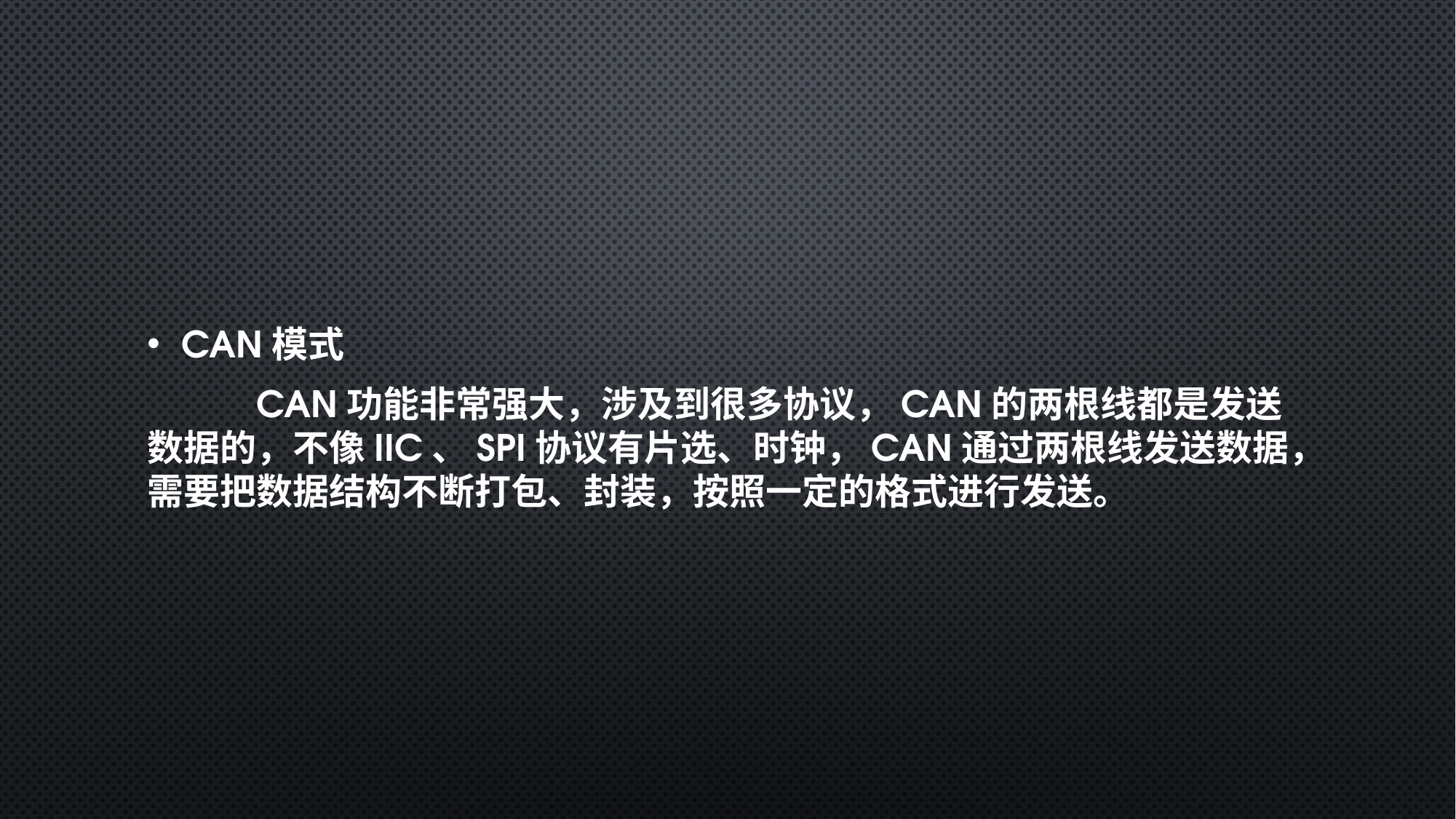

CAN模式
	CAN功能非常强大，涉及到很多协议，CAN的两根线都是发送数据的，不像IIC、SPI协议有片选、时钟，CAN通过两根线发送数据，需要把数据结构不断打包、封装，按照一定的格式进行发送。